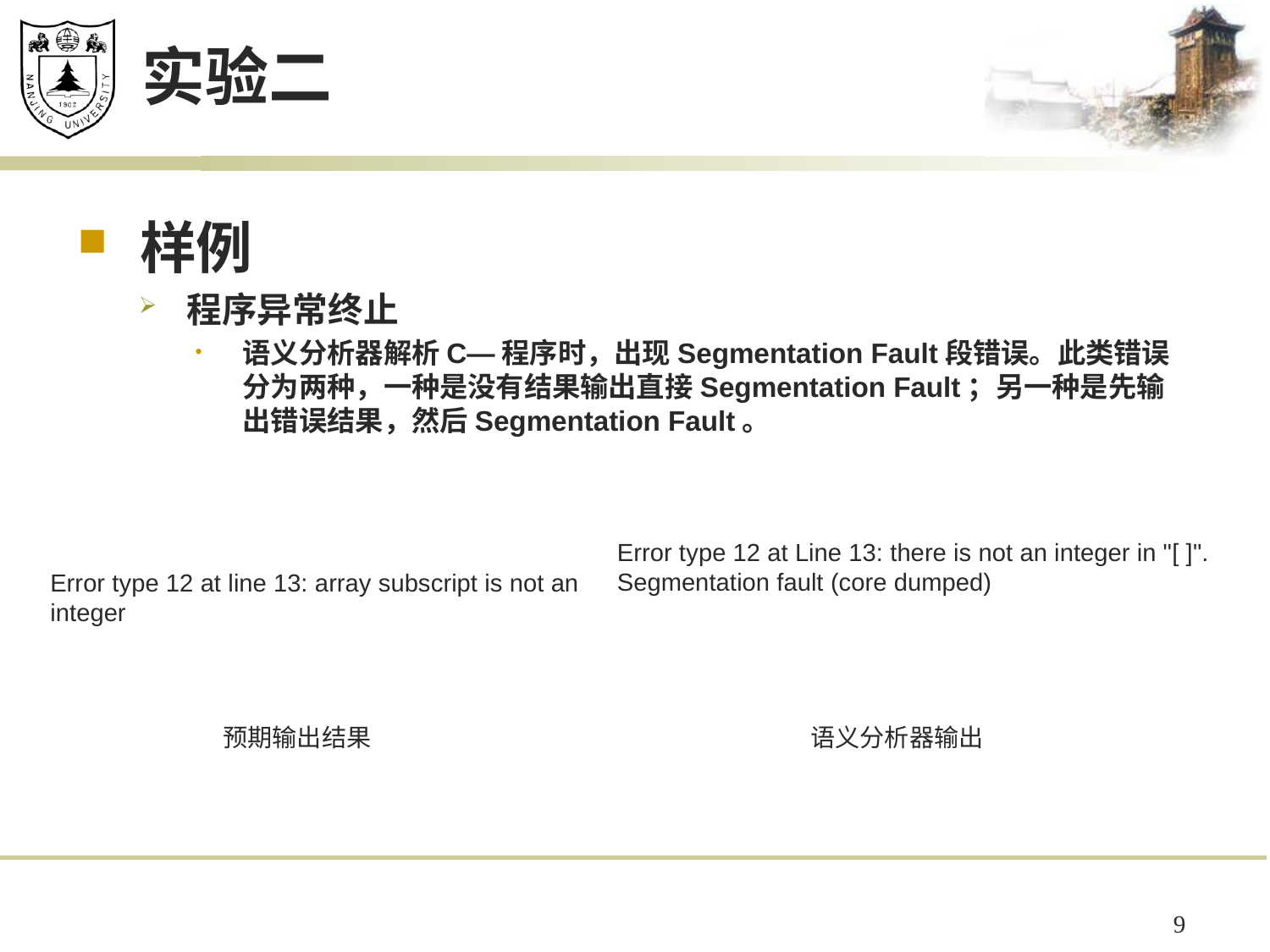

# 实验二
样例
程序异常终止
语义分析器解析C—程序时，出现Segmentation Fault段错误。此类错误分为两种，一种是没有结果输出直接Segmentation Fault；另一种是先输出错误结果，然后Segmentation Fault。
Error type 12 at Line 13: there is not an integer in "[ ]".
Segmentation fault (core dumped)
Error type 12 at line 13: array subscript is not an integer
预期输出结果
语义分析器输出